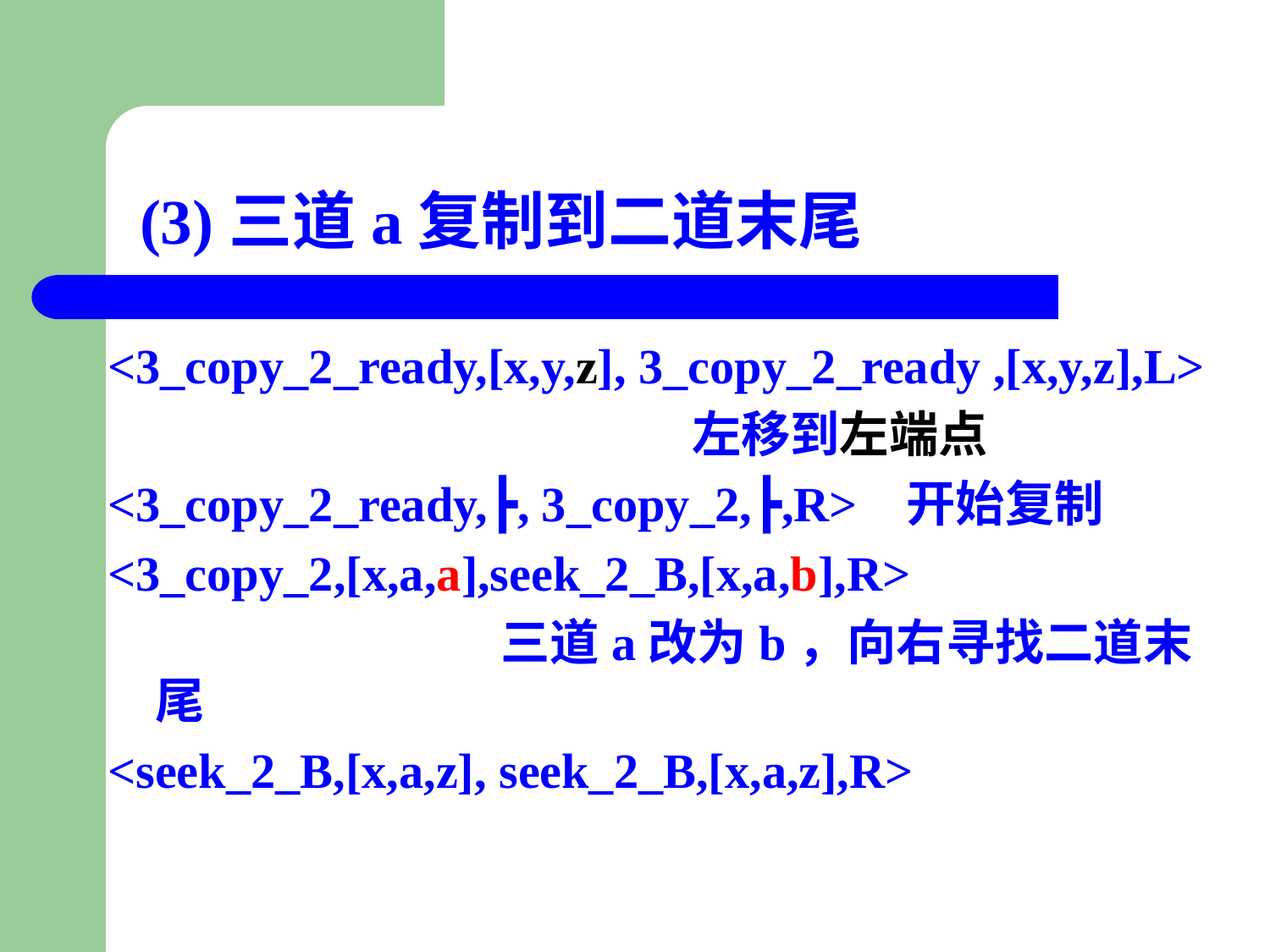

(3)三道a复制到二道末尾
<3_copy_2_ready,[x,y,z], 3_copy_2_ready ,[x,y,z],L>
                                                   左移到左端点
<3_copy_2_ready,┣, 3_copy_2,┣,R>   开始复制
<3_copy_2,[x,a,a],seek_2_B,[x,a,b],R>
                                  三道a改为b，向右寻找二道末尾
<seek_2_B,[x,a,z], seek_2_B,[x,a,z],R>